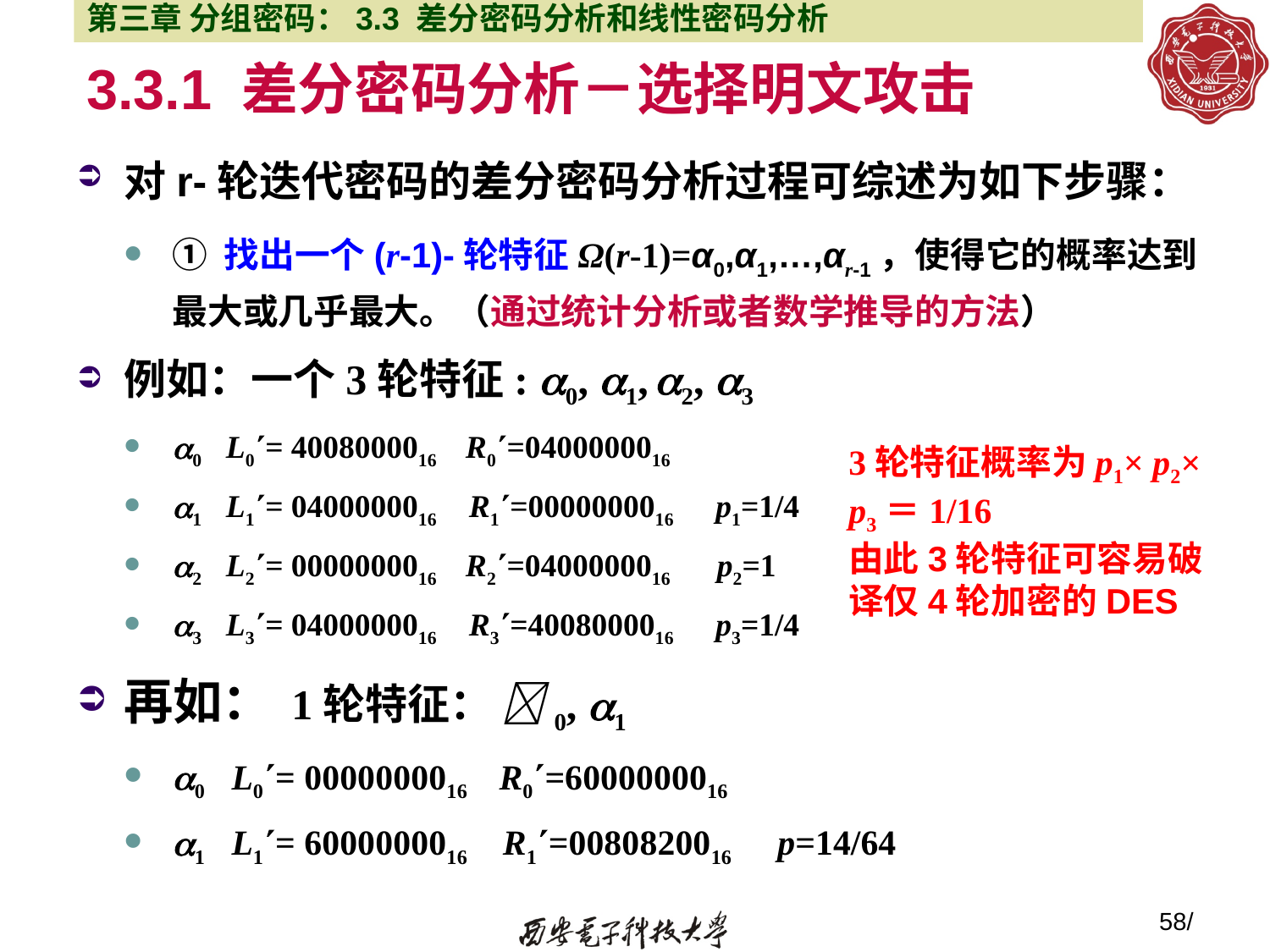

第三章 分组密码：3.3 差分密码分析和线性密码分析
# 3.3.1 差分密码分析－选择明文攻击
对r-轮迭代密码的差分密码分析过程可综述为如下步骤：
① 找出一个(r-1)-轮特征Ω(r-1)=α0,α1,…,αr-1，使得它的概率达到最大或几乎最大。（通过统计分析或者数学推导的方法）
例如：一个3轮特征: α0, α1, α2, α3
α0   L0′= 4008000016    R0′=0400000016
α1   L1′= 0400000016    R1′=0000000016         p1=1/4
α2   L2′= 0000000016    R2′=0400000016          p2=1
α3   L3′= 0400000016    R3′=4008000016         p3=1/4
再如： 1轮特征： α0, α1
α0   L0′= 0000000016    R0′=6000000016
α1   L1′= 6000000016    R1′=0080820016         p=14/64
3轮特征概率为p1× p2× p3＝1/16
由此3轮特征可容易破译仅4轮加密的DES
58/